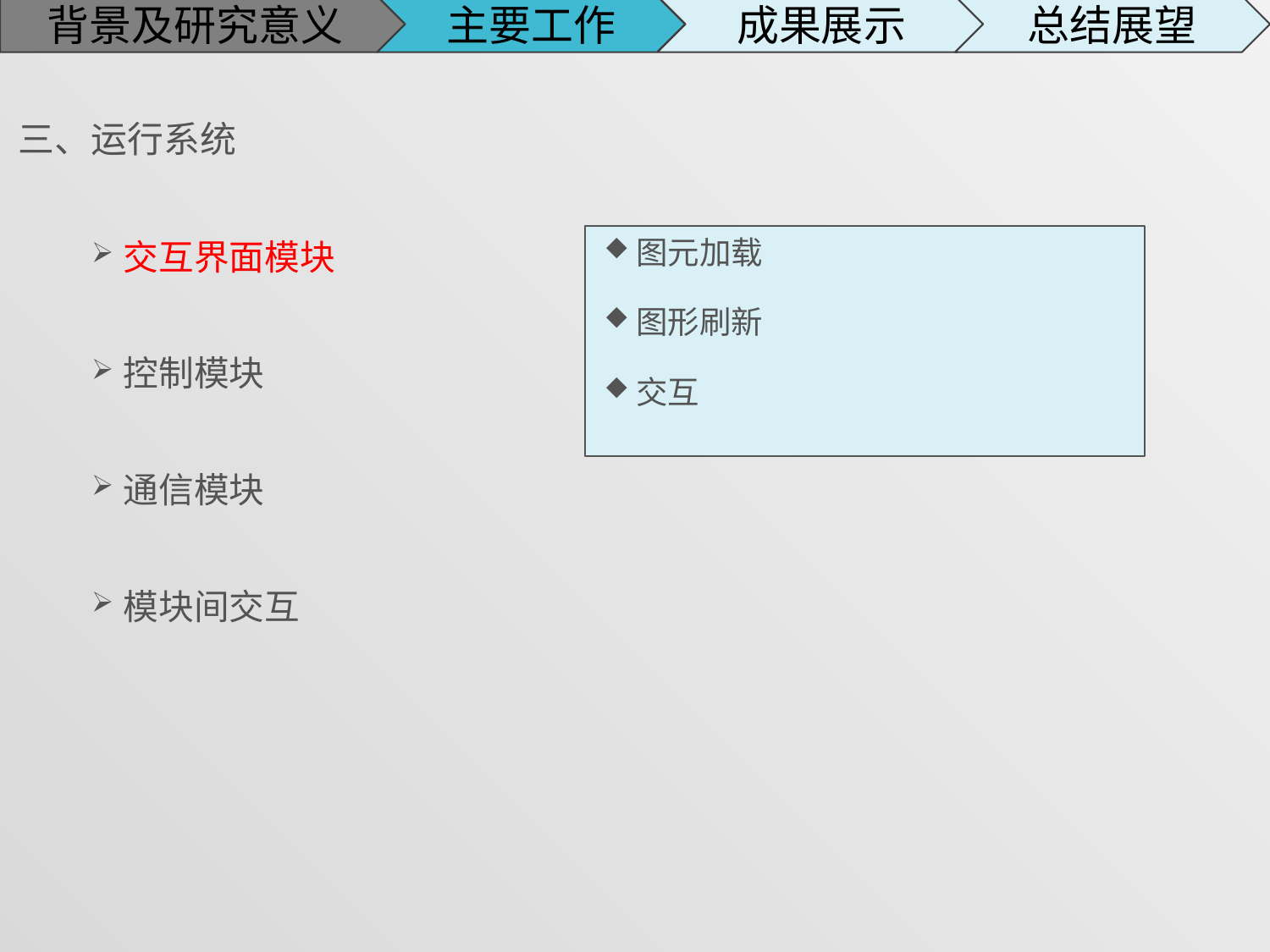

背景及研究意义
主要工作
成果展示
总结展望
三、运行系统
交互界面模块
控制模块
通信模块
模块间交互
图元加载
图形刷新
交互